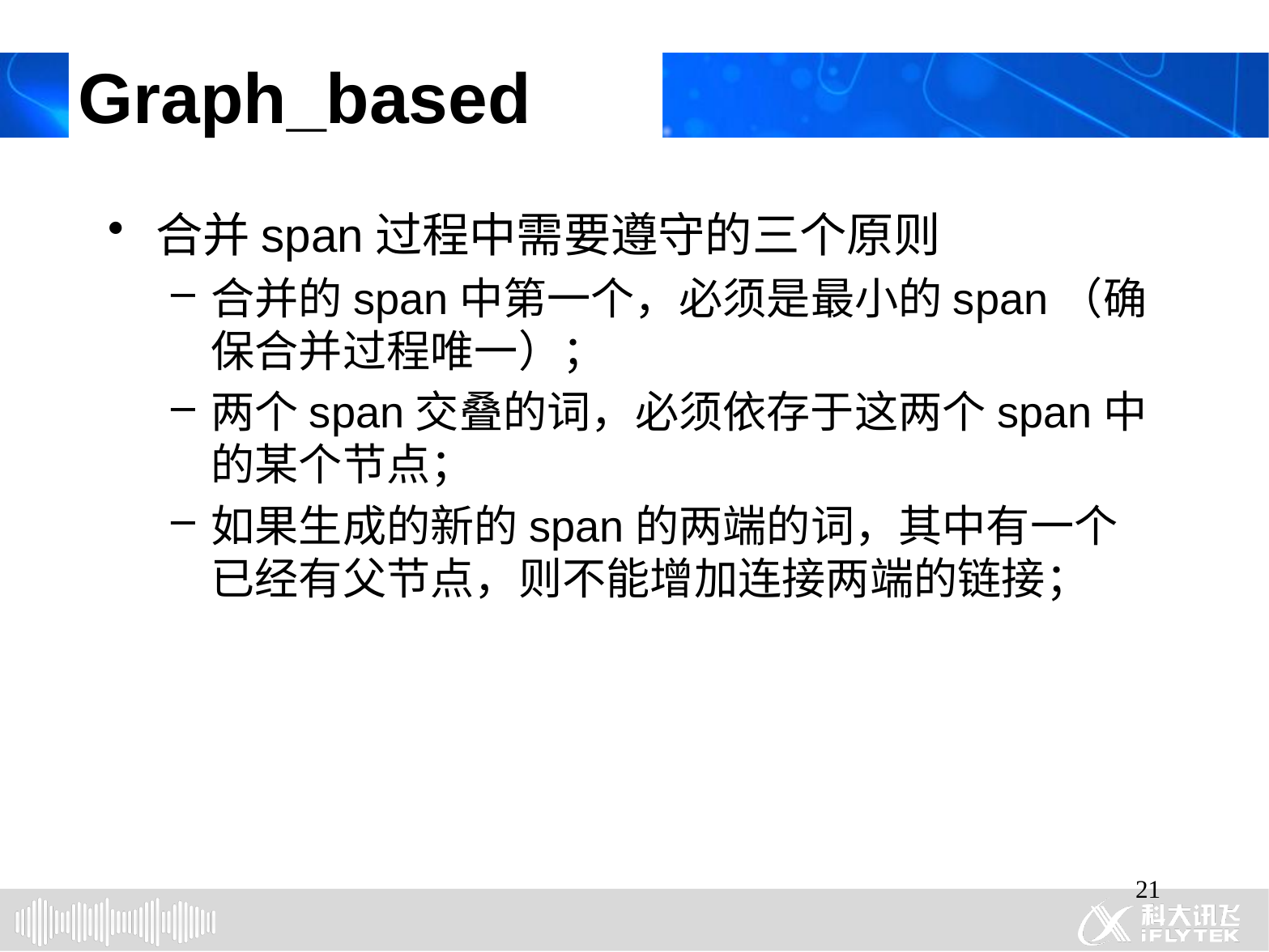

# Graph_based
合并span过程中需要遵守的三个原则
合并的span中第一个，必须是最小的span（确保合并过程唯一）；
两个span交叠的词，必须依存于这两个span中的某个节点；
如果生成的新的span的两端的词，其中有一个已经有父节点，则不能增加连接两端的链接；
21